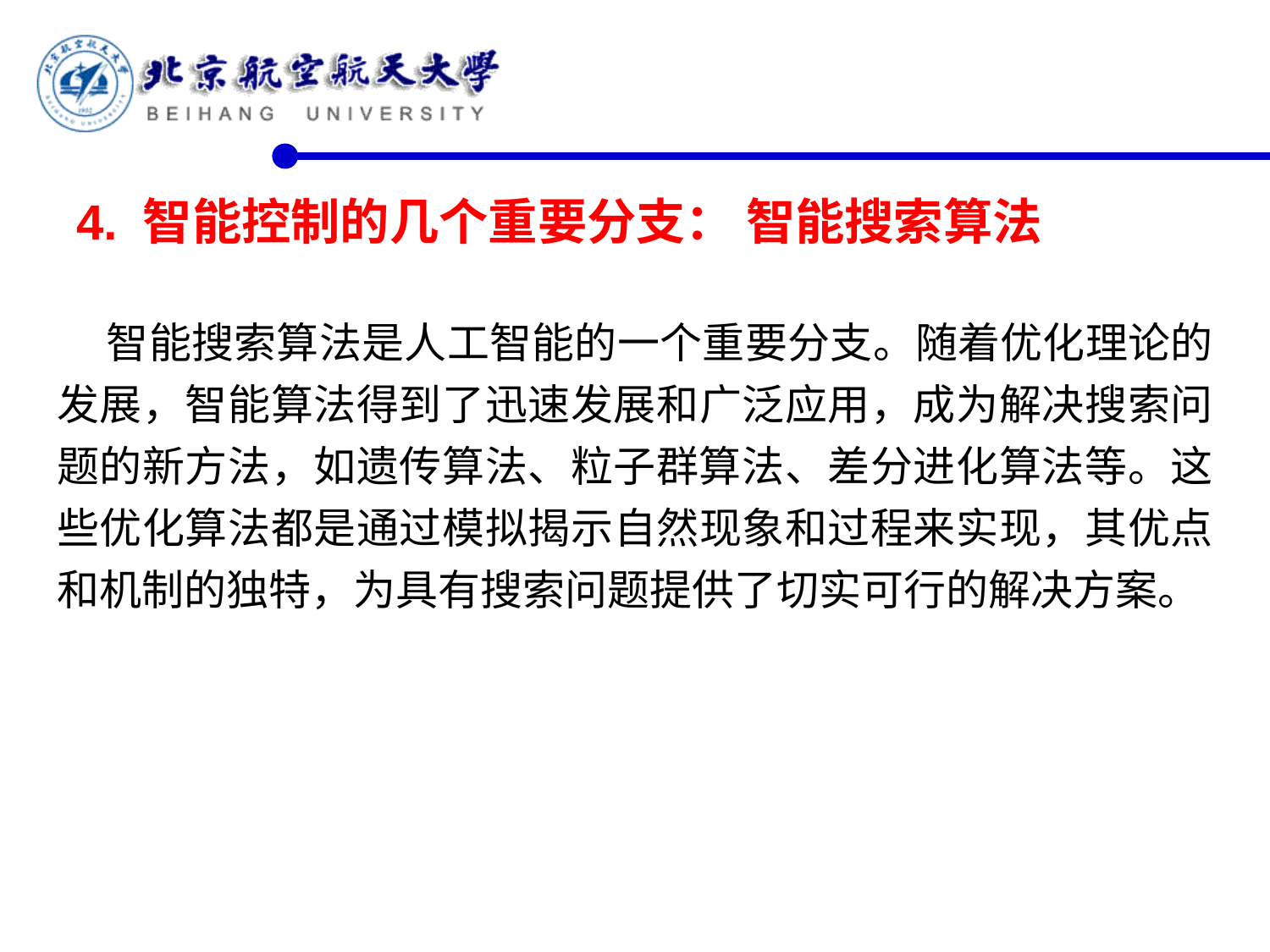

4. 智能控制的几个重要分支： 智能搜索算法
    智能搜索算法是人工智能的一个重要分支。随着优化理论的发展，智能算法得到了迅速发展和广泛应用，成为解决搜索问题的新方法，如遗传算法、粒子群算法、差分进化算法等。这些优化算法都是通过模拟揭示自然现象和过程来实现，其优点和机制的独特，为具有搜索问题提供了切实可行的解决方案。